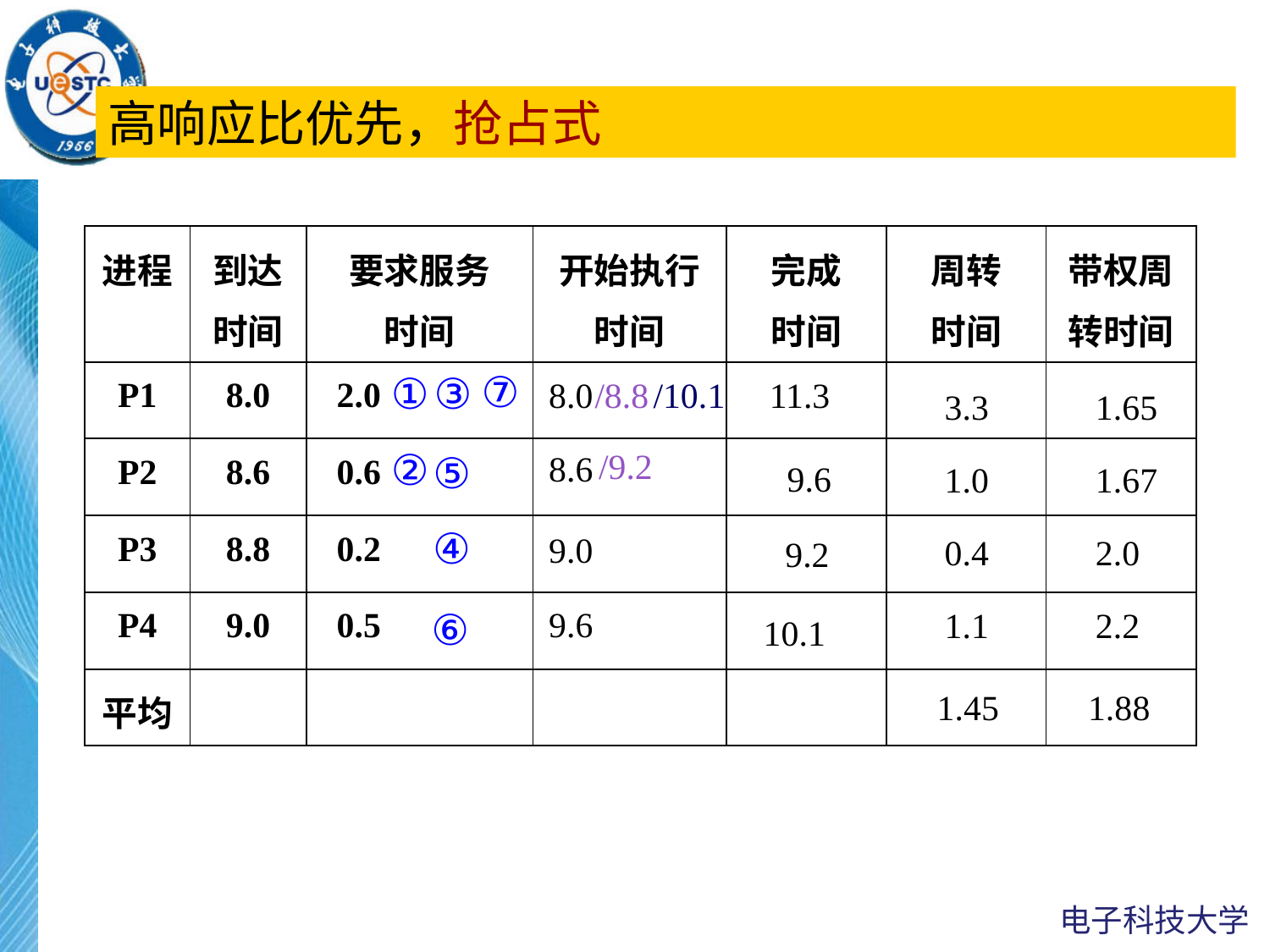

# 课堂练习
高响应比优先，抢占式
| 进程 | 到达 时间 | 要求服务 时间 | 开始执行时间 | 完成 时间 | 周转 时间 | 带权周 转时间 |
| --- | --- | --- | --- | --- | --- | --- |
| P1 | 8.0 | 2.0 |  |  |  |  |
| P2 | 8.6 | 0.6 |  |  |  |  |
| P3 | 8.8 | 0.2 |  |  |  |  |
| P4 | 9.0 | 0.5 |  |  |  |  |
| 平均 |  |  |  |  |  |  |
⑦
①
③
3.3            1.65
1.0            1.67
0.4            2.0
1.1            2.2
8.0
/10.1
11.3
/8.8
②
/9.2
⑤
8.6
9.6
④
9.0
9.2
9.6
⑥
10.1
1.45          1.88